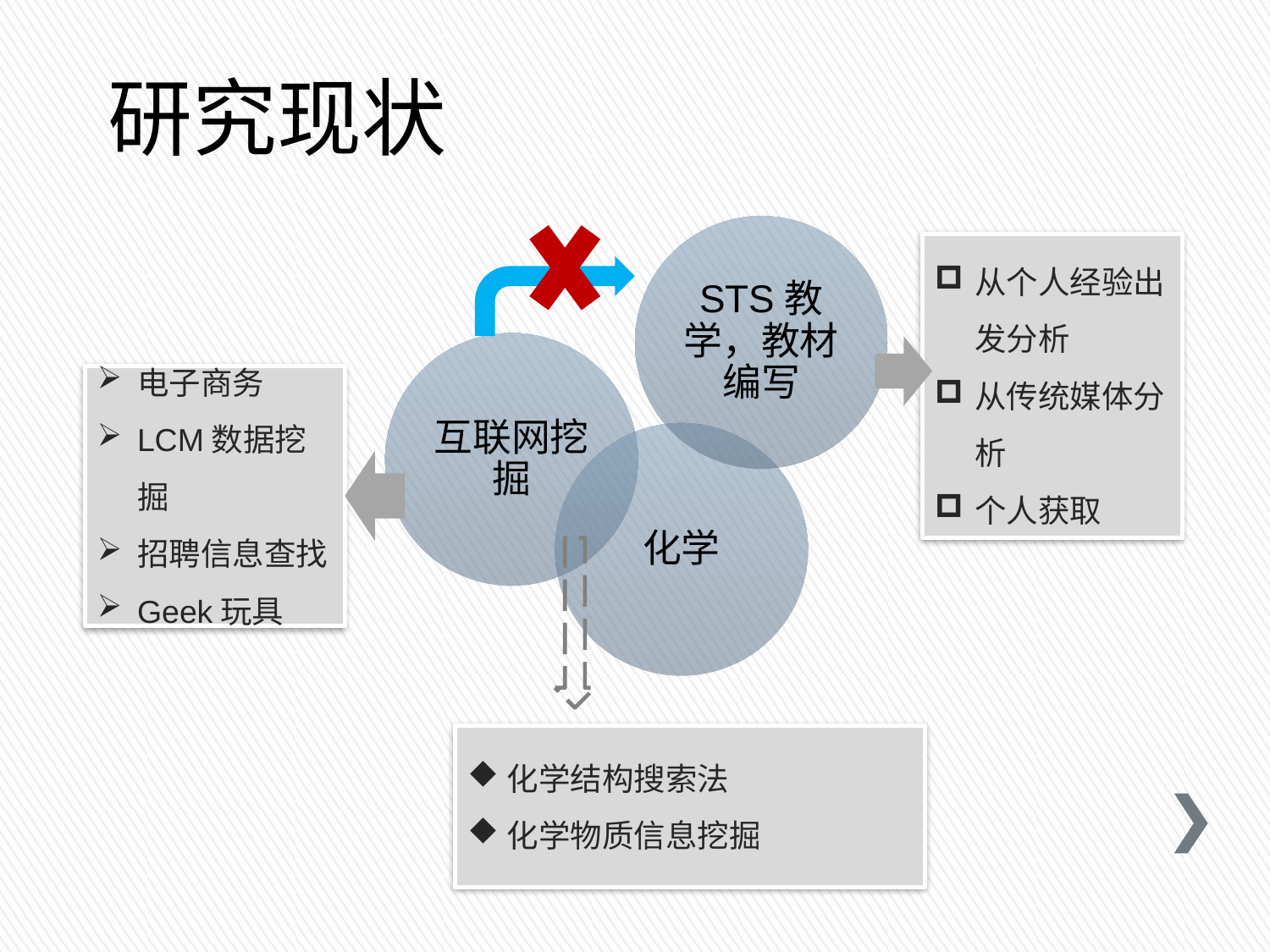

# 研究现状
互联网挖掘
化学
STS教学，教材编写

从个人经验出发分析
从传统媒体分析
个人获取

电子商务
LCM数据挖掘
招聘信息查找
Geek玩具

化学结构搜索法
化学物质信息挖掘